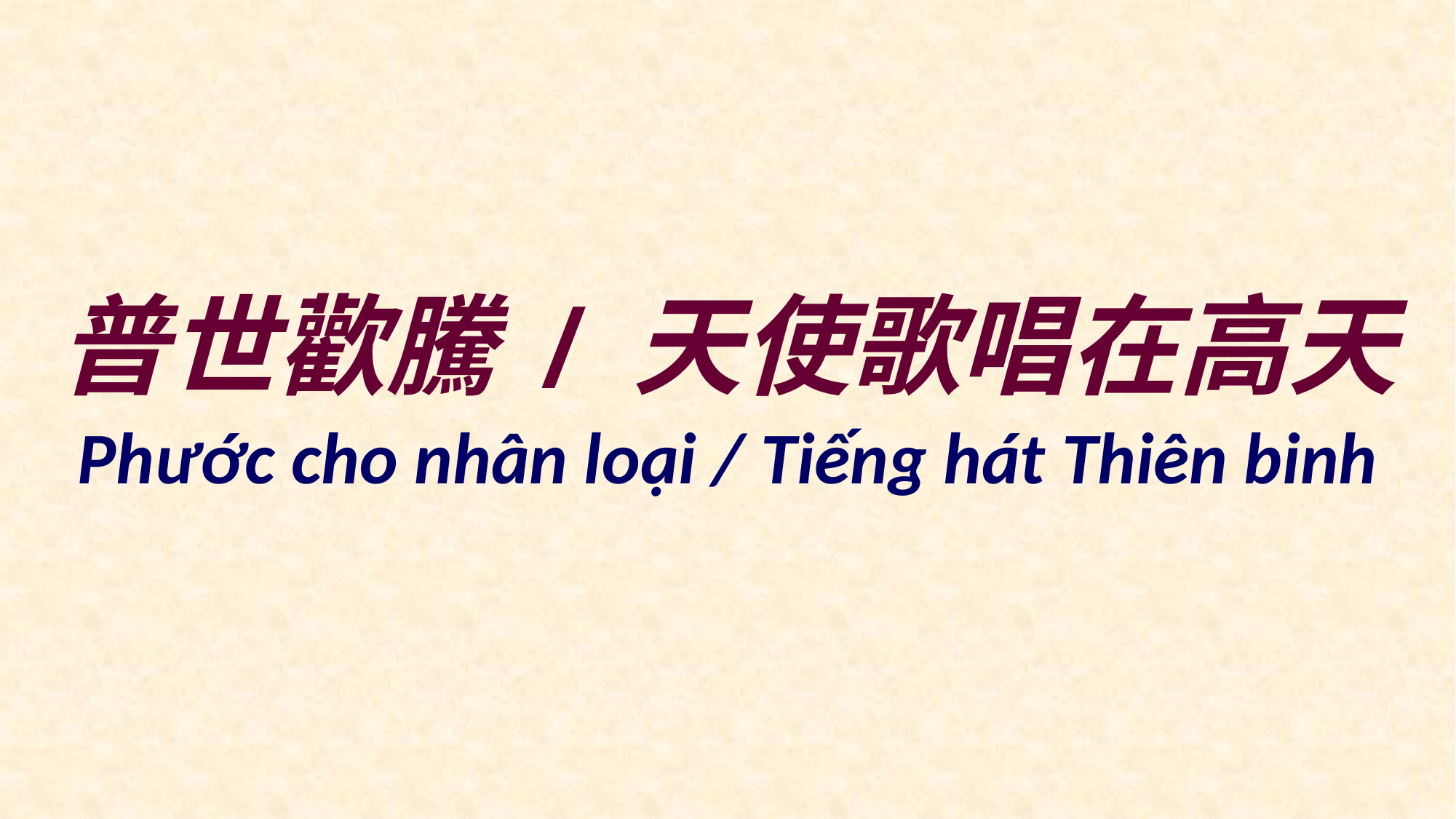

# 普世歡騰 / 天使歌唱在高天
Phước cho nhân loại / Tiếng hát Thiên binh